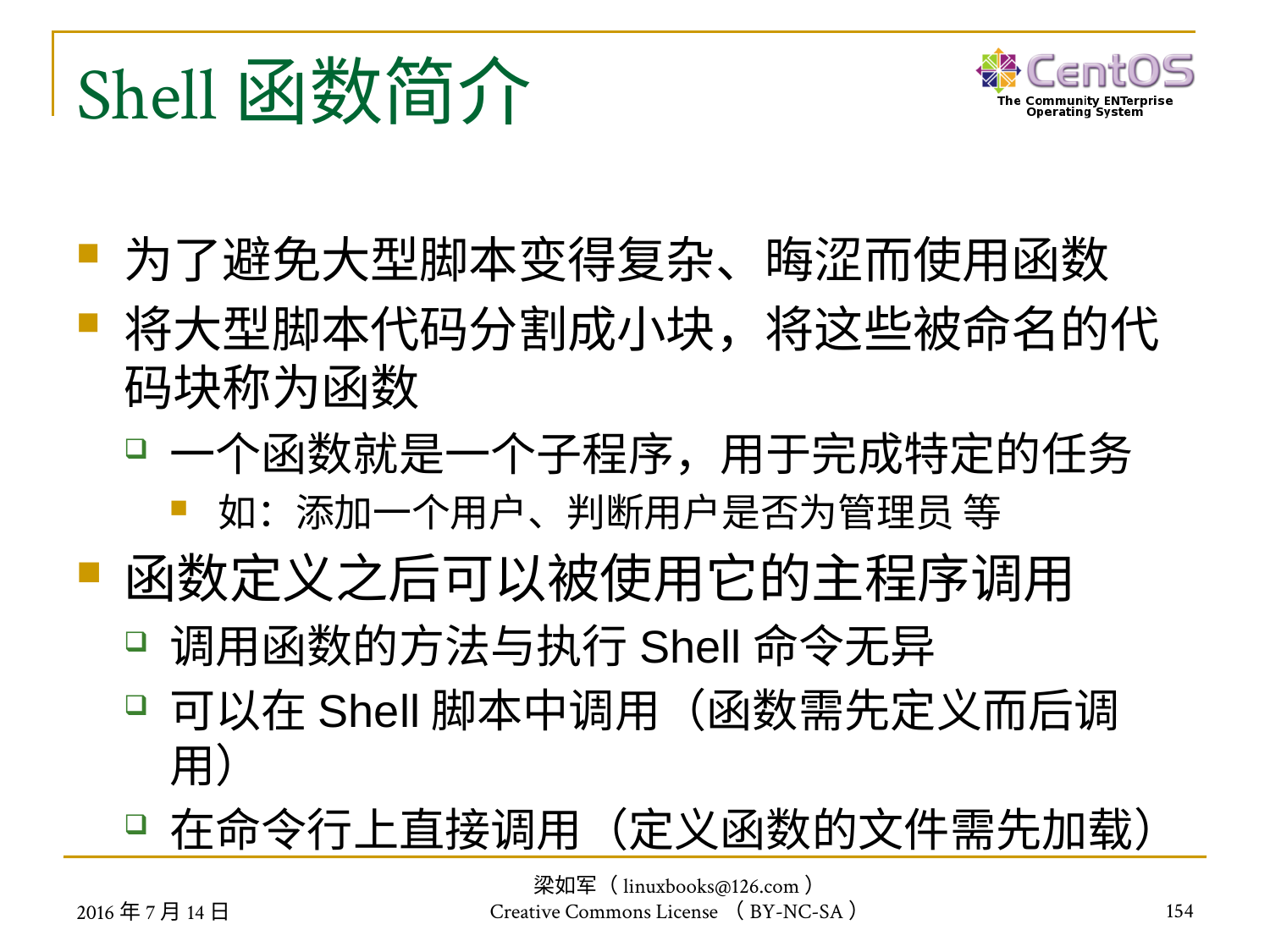

# Shell函数简介
为了避免大型脚本变得复杂、晦涩而使用函数
将大型脚本代码分割成小块，将这些被命名的代码块称为函数
一个函数就是一个子程序，用于完成特定的任务
如：添加一个用户、判断用户是否为管理员 等
函数定义之后可以被使用它的主程序调用
调用函数的方法与执行Shell命令无异
可以在Shell脚本中调用（函数需先定义而后调用）
在命令行上直接调用（定义函数的文件需先加载）
梁如军（linuxbooks@126.com）
Creative Commons License（BY-NC-SA）
2016年7月14日
154